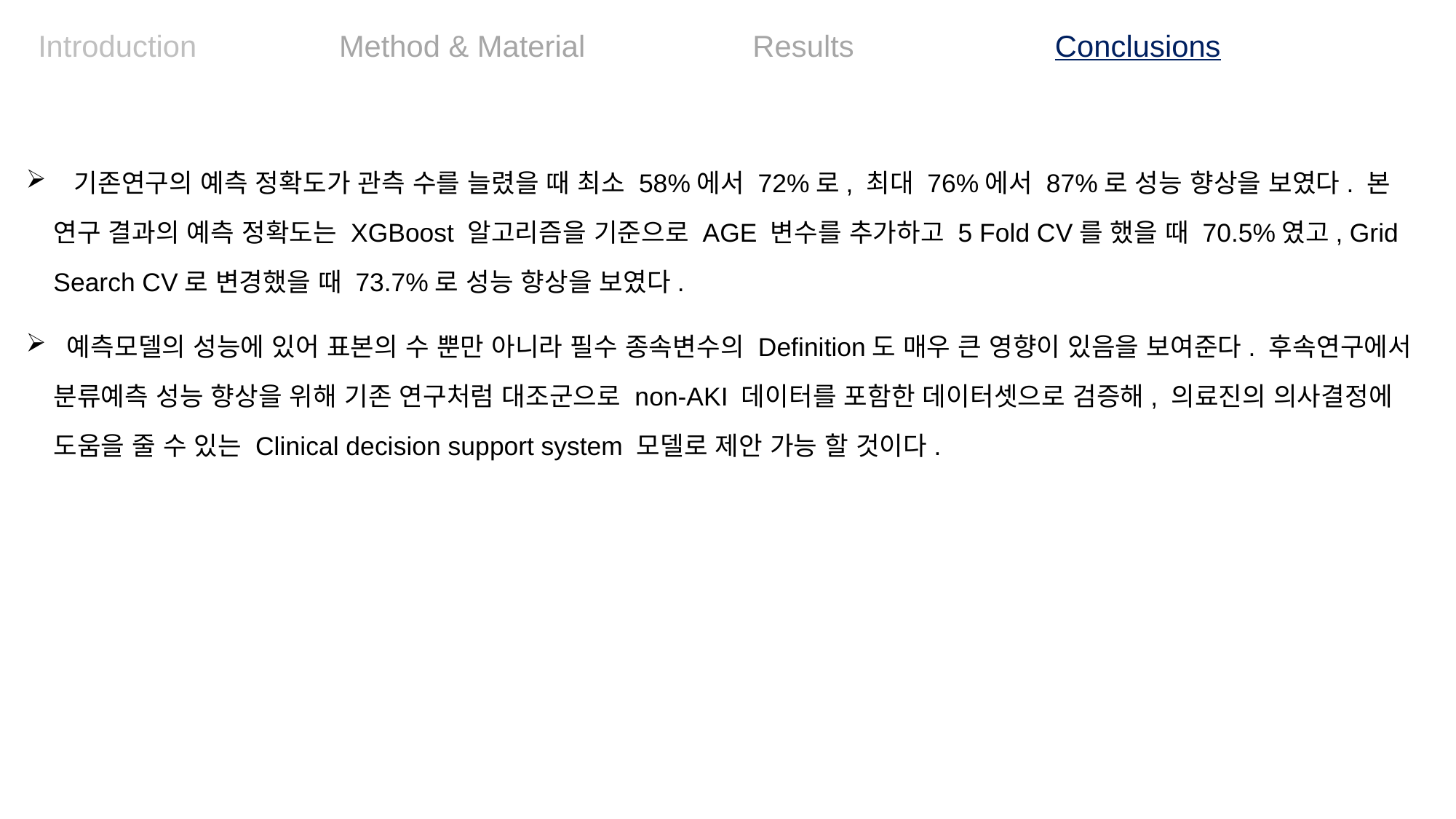

Introduction                 Method & Material                    Results                        Conclusions
  기존연구의 예측 정확도가 관측 수를 늘렸을 때 최소 58%에서 72%로, 최대 76%에서 87%로 성능 향상을 보였다. 본 연구 결과의 예측 정확도는 XGBoost 알고리즘을 기준으로 AGE 변수를 추가하고 5 Fold CV를 했을 때 70.5%였고, Grid Search CV로 변경했을 때 73.7%로 성능 향상을 보였다.
 예측모델의 성능에 있어 표본의 수 뿐만 아니라 필수 종속변수의 Definition도 매우 큰 영향이 있음을 보여준다. 후속연구에서 분류예측 성능 향상을 위해 기존 연구처럼 대조군으로 non-AKI 데이터를 포함한 데이터셋으로 검증해, 의료진의 의사결정에 도움을 줄 수 있는 Clinical decision support system 모델로 제안 가능 할 것이다.